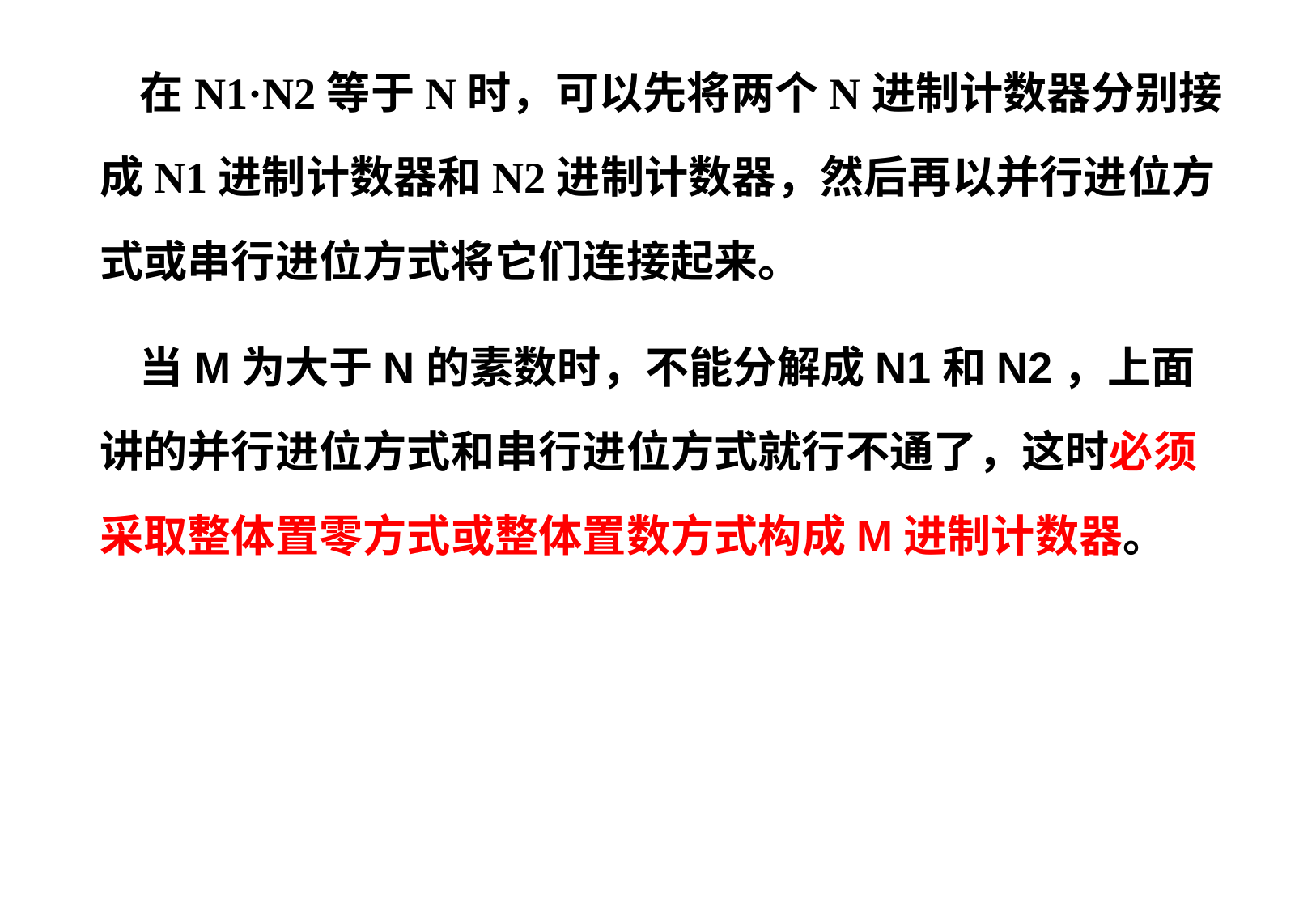

在N1·N2等于N时，可以先将两个N进制计数器分别接成N1进制计数器和N2进制计数器，然后再以并行进位方式或串行进位方式将它们连接起来。
   当M为大于N的素数时，不能分解成N1和N2，上面讲的并行进位方式和串行进位方式就行不通了，这时必须采取整体置零方式或整体置数方式构成M进制计数器。